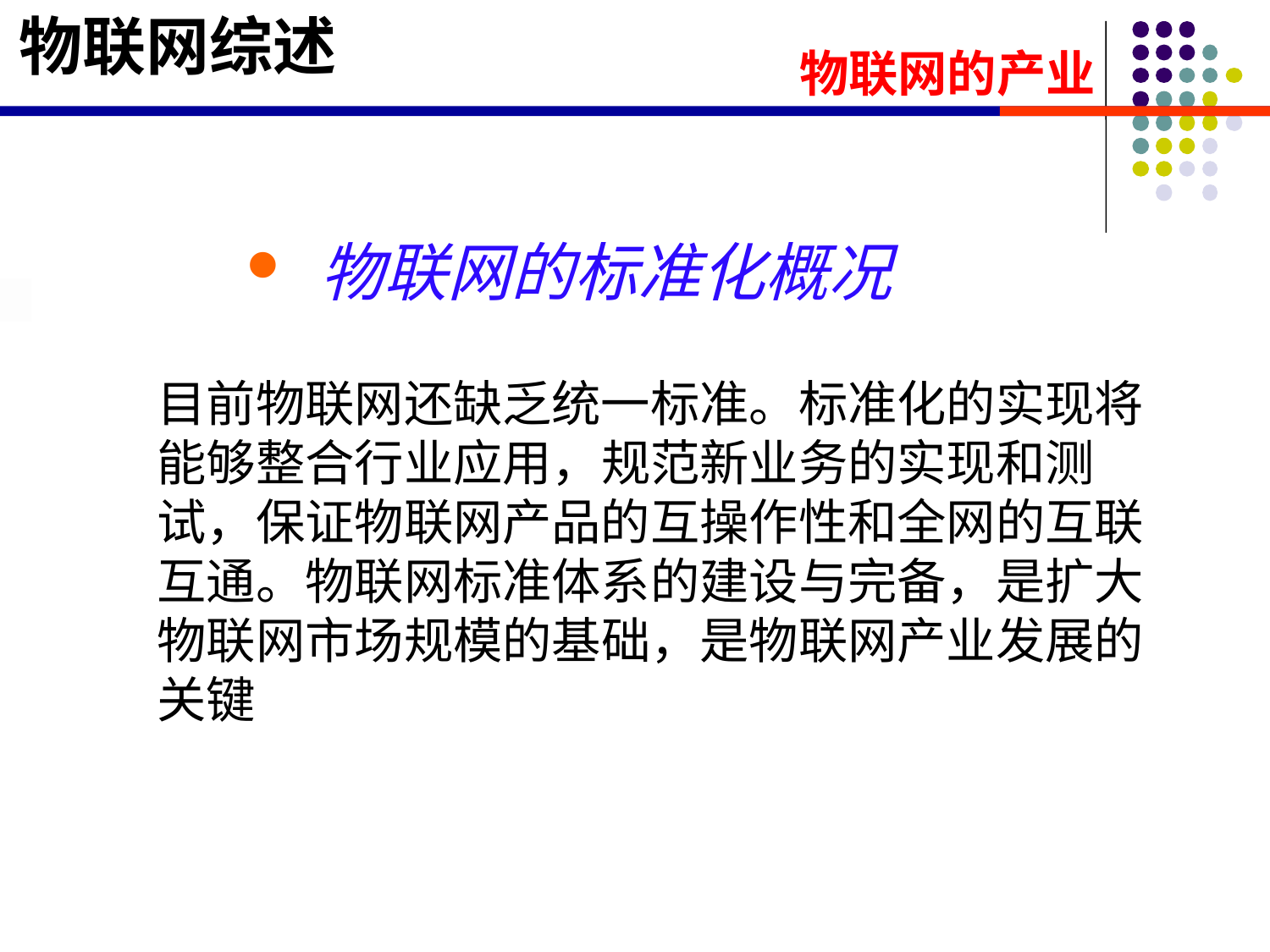

物联网综述
物联网的产业

 物联网的标准化概况

目前物联网还缺乏统一标准。标准化的实现将能够整合行业应用，规范新业务的实现和测试，保证物联网产品的互操作性和全网的互联互通。物联网标准体系的建设与完备，是扩大物联网市场规模的基础，是物联网产业发展的关键